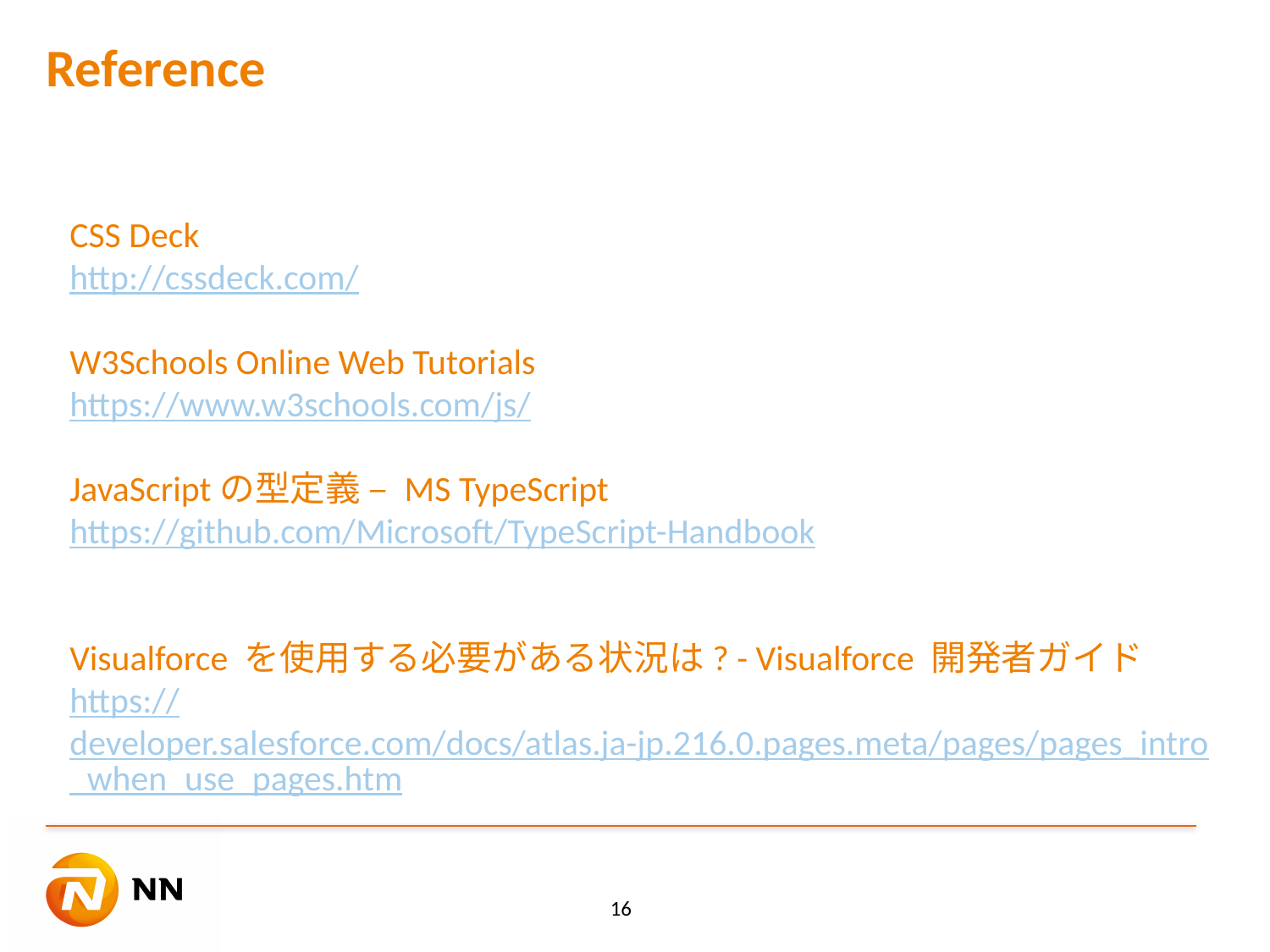

# Reference
CSS Deck
http://cssdeck.com/

W3Schools Online Web Tutorials
https://www.w3schools.com/js/

JavaScriptの型定義 – MS TypeScript
https://github.com/Microsoft/TypeScript-Handbook

Visualforce を使用する必要がある状況は? - Visualforce 開発者ガイド
https://developer.salesforce.com/docs/atlas.ja-jp.216.0.pages.meta/pages/pages_intro_when_use_pages.htm